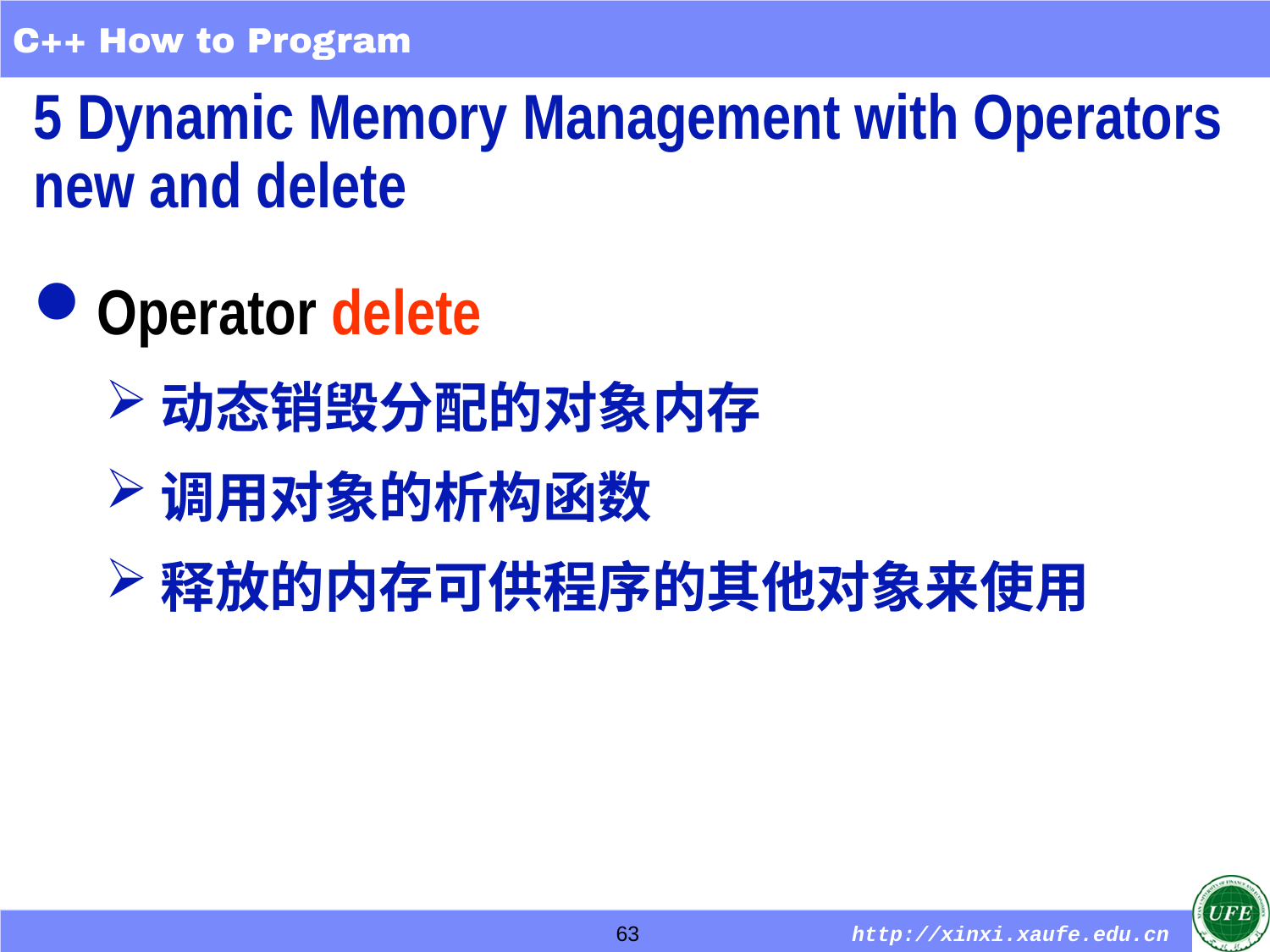

5 Dynamic Memory Management with Operators new and delete
Operator delete
动态销毁分配的对象内存
调用对象的析构函数
释放的内存可供程序的其他对象来使用
63